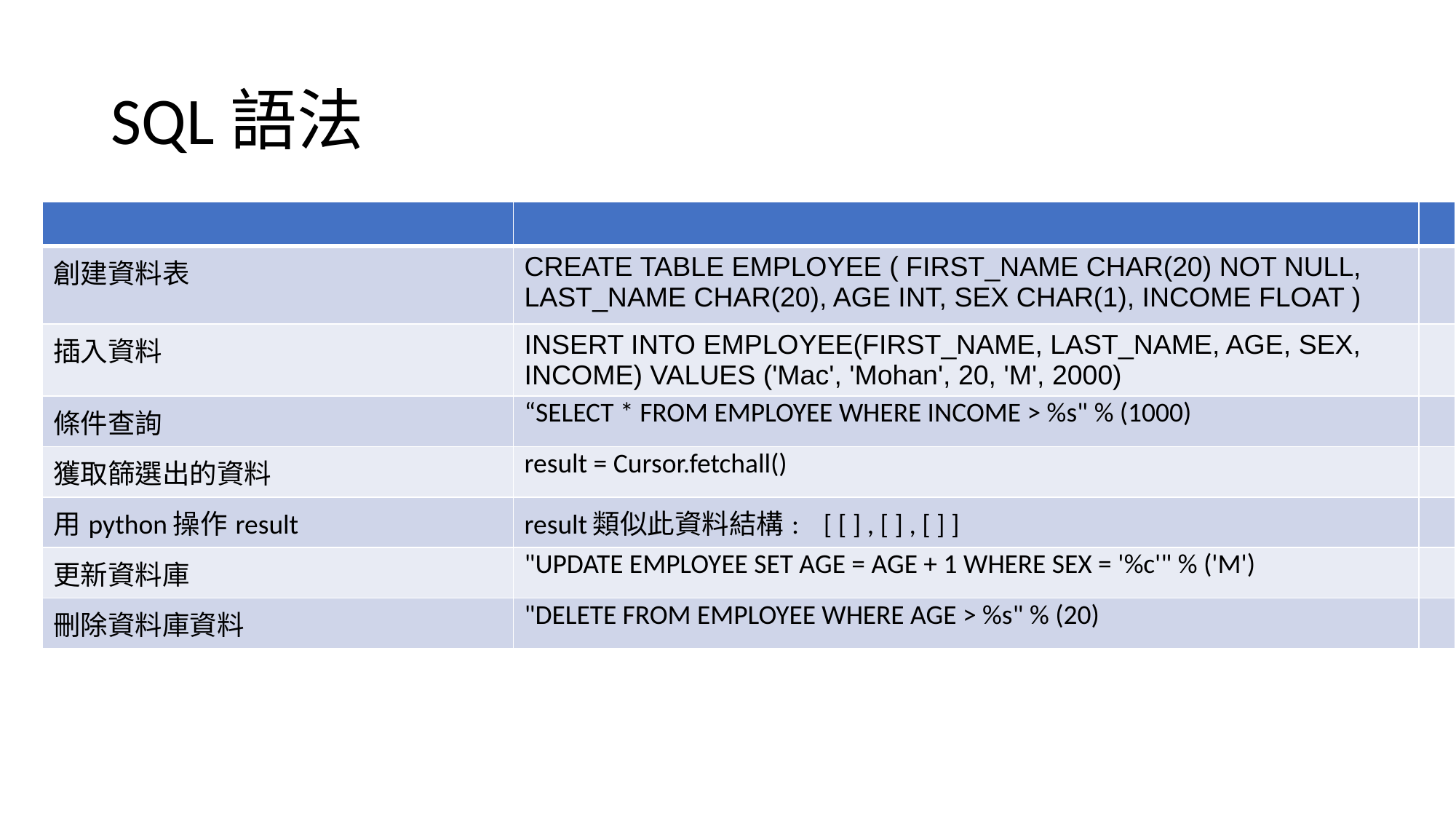

# SQL語法
|  |  |  |
| --- | --- | --- |
| 創建資料表 | CREATE TABLE EMPLOYEE ( FIRST\_NAME CHAR(20) NOT NULL, LAST\_NAME CHAR(20), AGE INT, SEX CHAR(1), INCOME FLOAT ) |  |
| 插入資料 | INSERT INTO EMPLOYEE(FIRST\_NAME, LAST\_NAME, AGE, SEX, INCOME) VALUES ('Mac', 'Mohan', 20, 'M', 2000) |  |
| 條件查詢 | “SELECT \* FROM EMPLOYEE WHERE INCOME > %s" % (1000) |  |
| 獲取篩選出的資料 | result = Cursor.fetchall() |  |
| 用python操作result | result類似此資料結構: [ [ ] , [ ] , [ ] ] |  |
| 更新資料庫 | "UPDATE EMPLOYEE SET AGE = AGE + 1 WHERE SEX = '%c'" % ('M') |  |
| 刪除資料庫資料 | "DELETE FROM EMPLOYEE WHERE AGE > %s" % (20) |  |